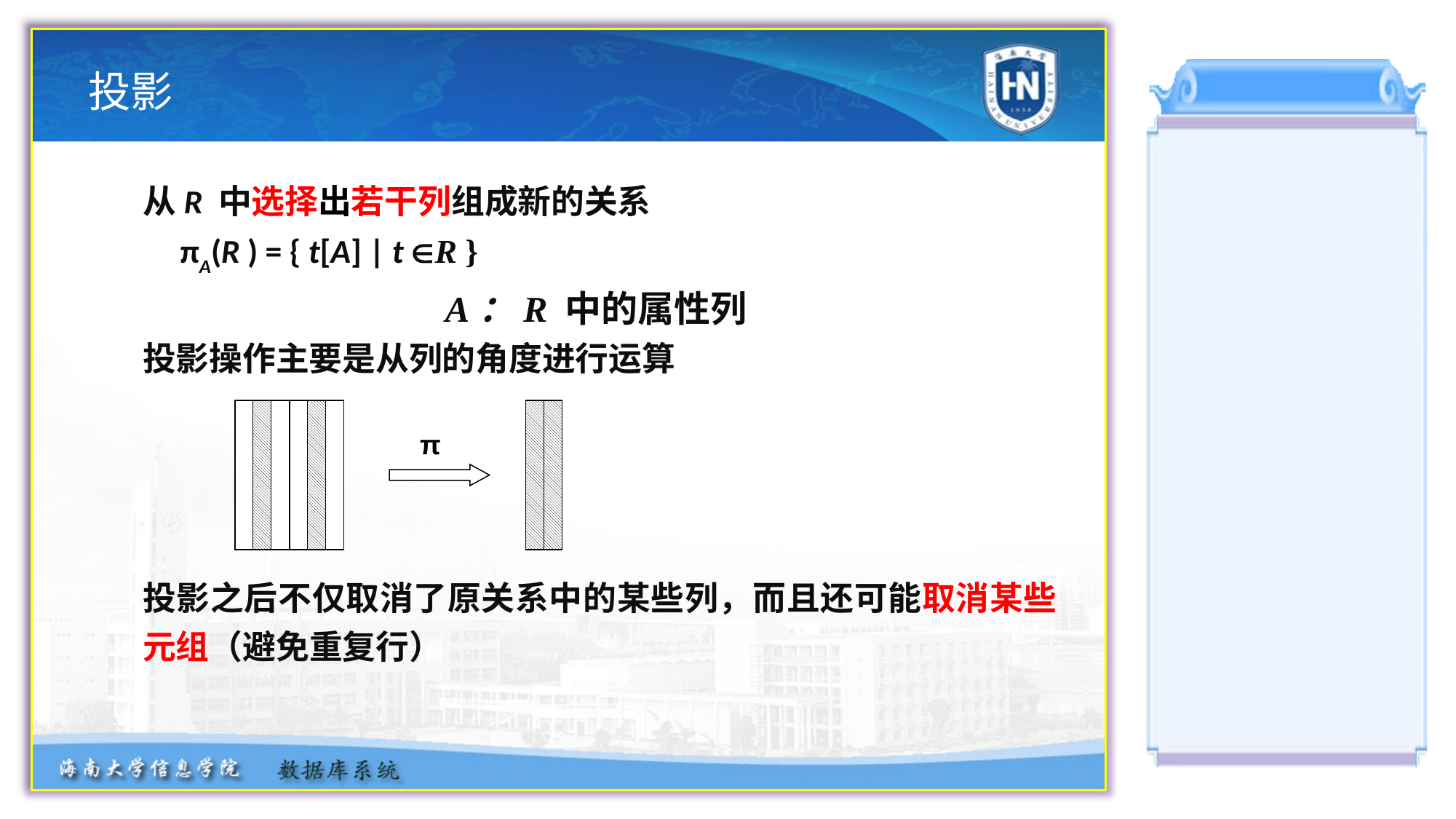

# 投影
从R 中选择出若干列组成新的关系
     πA(R ) = { t[A] | t ∈R }
		A：R 中的属性列
投影操作主要是从列的角度进行运算

投影之后不仅取消了原关系中的某些列，而且还可能取消某些元组（避免重复行）

π